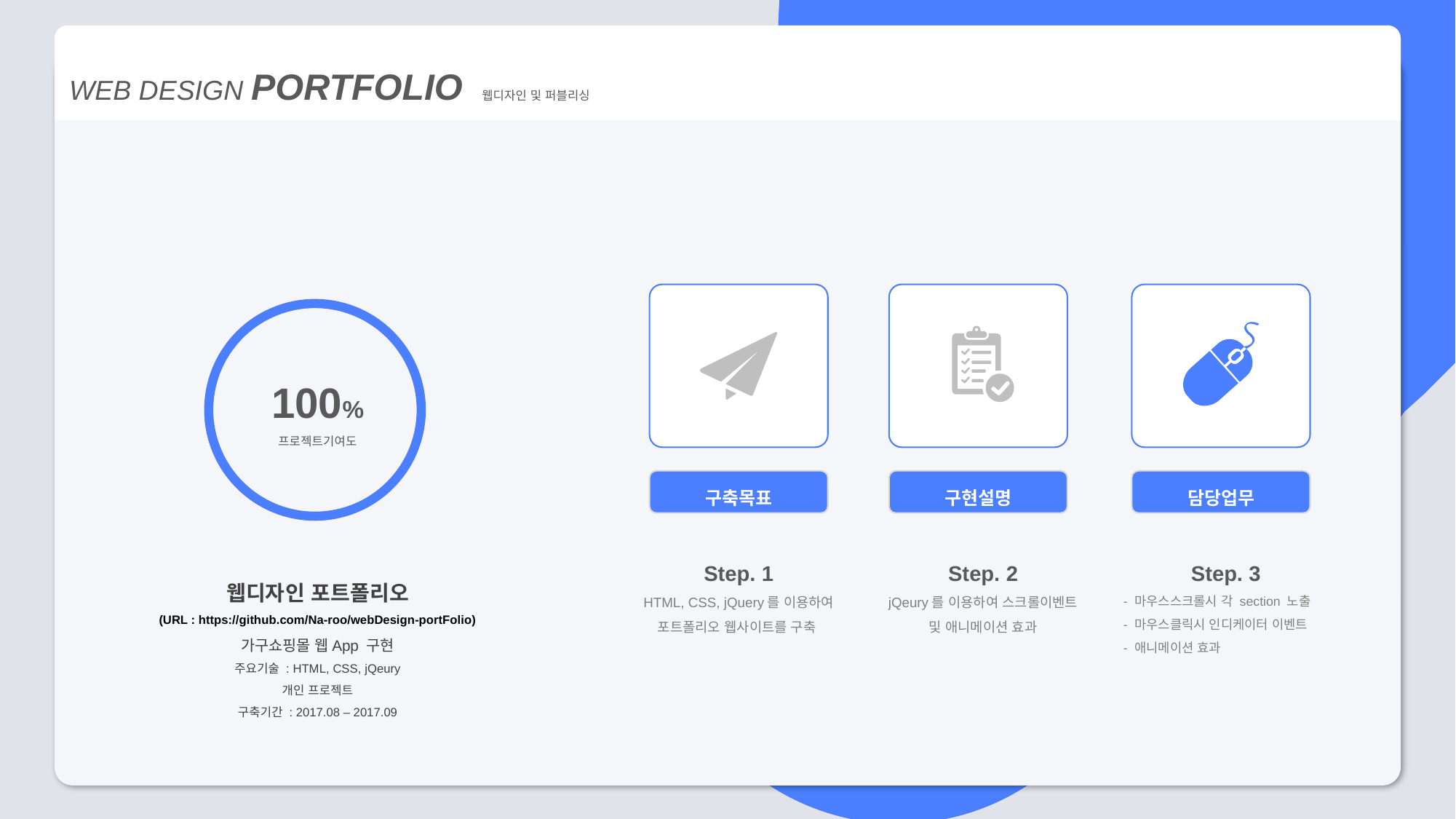

WEB DESIGN PORTFOLIO 웹디자인 및 퍼블리싱

100%
프로젝트기여도
구축목표
구현설명
담당업무
Step. 2
jQeury를 이용하여 스크롤이벤트 및 애니메이션 효과
Step. 3
- 마우스스크롤시 각 section 노출
- 마우스클릭시 인디케이터 이벤트
- 애니메이션 효과
Step. 1
HTML, CSS, jQuery를 이용하여
포트폴리오 웹사이트를 구축
웹디자인 포트폴리오
(URL : https://github.com/Na-roo/webDesign-portFolio)
가구쇼핑몰 웹App 구현
주요기술 : HTML, CSS, jQeury
개인 프로젝트
구축기간 : 2017.08 – 2017.09